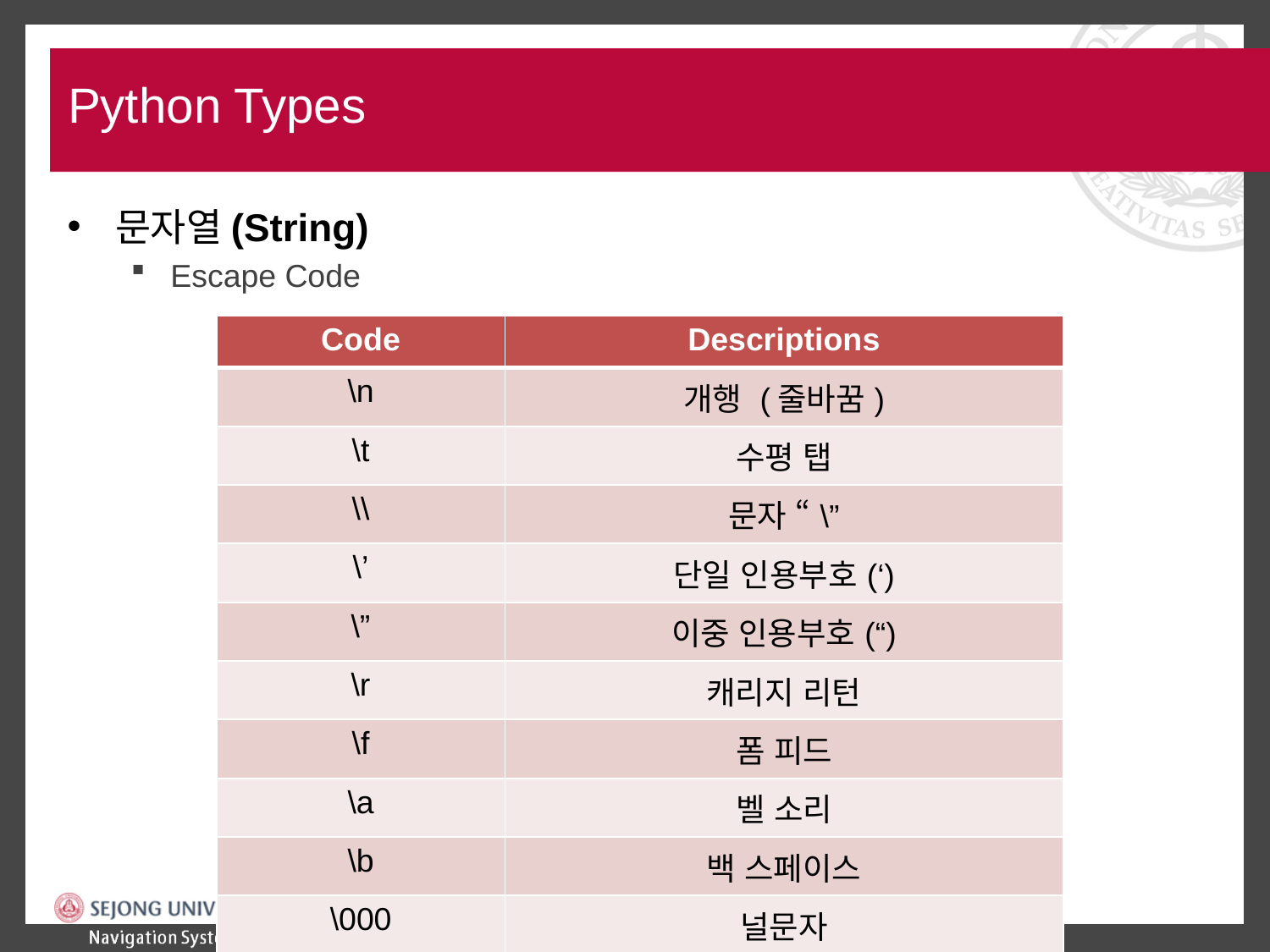

# Python Types
문자열(String)
Escape Code
| Code | Descriptions |
| --- | --- |
| \n | 개행 (줄바꿈) |
| \t | 수평 탭 |
| \\ | 문자 “\” |
| \’ | 단일 인용부호(‘) |
| \” | 이중 인용부호(“) |
| \r | 캐리지 리턴 |
| \f | 폼 피드 |
| \a | 벨 소리 |
| \b | 백 스페이스 |
| \000 | 널문자 |